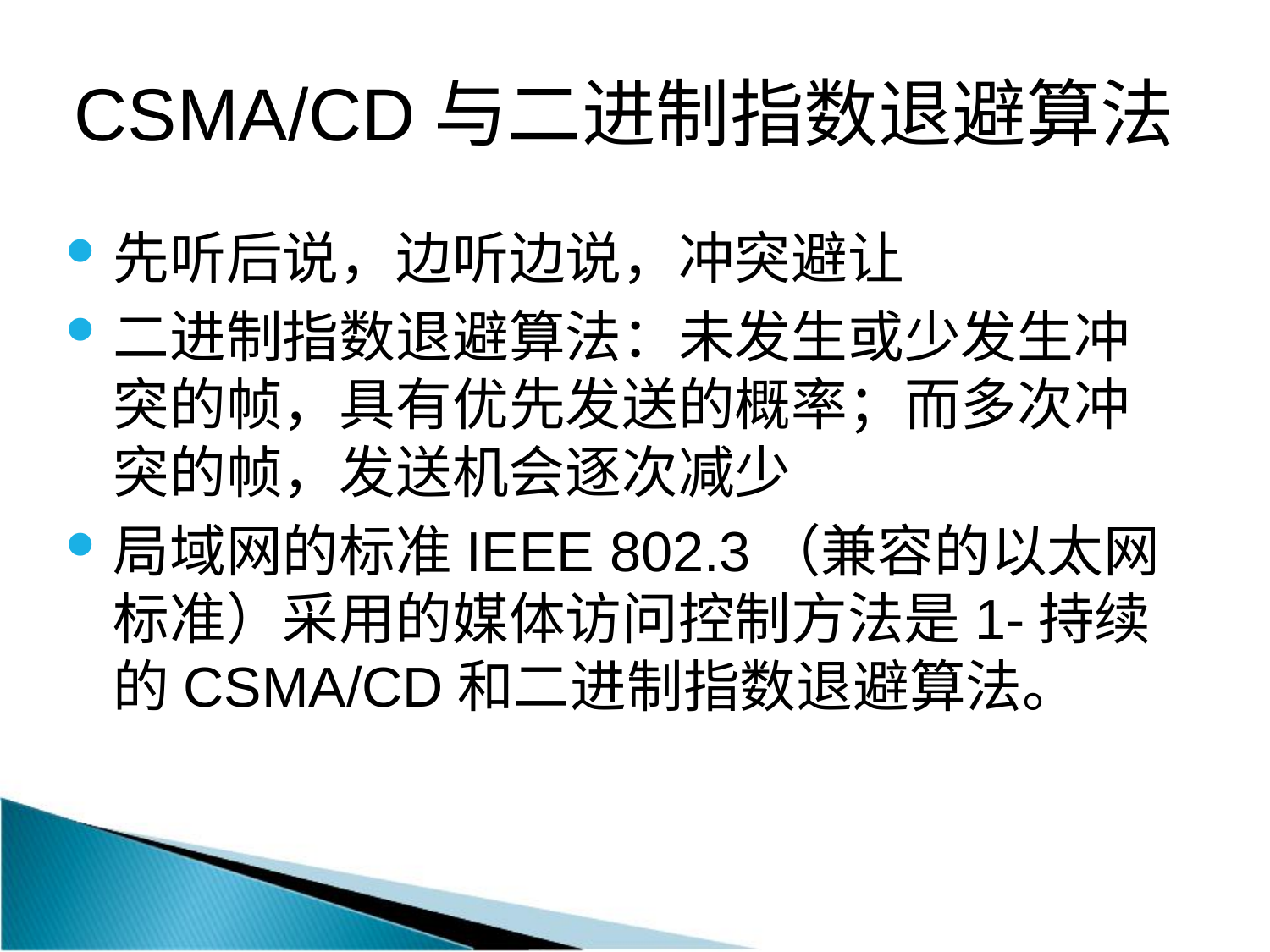

CSMA/CD与二进制指数退避算法
先听后说，边听边说，冲突避让
二进制指数退避算法：未发生或少发生冲突的帧，具有优先发送的概率；而多次冲突的帧，发送机会逐次减少
局域网的标准IEEE 802.3（兼容的以太网标准）采用的媒体访问控制方法是1-持续的CSMA/CD和二进制指数退避算法。